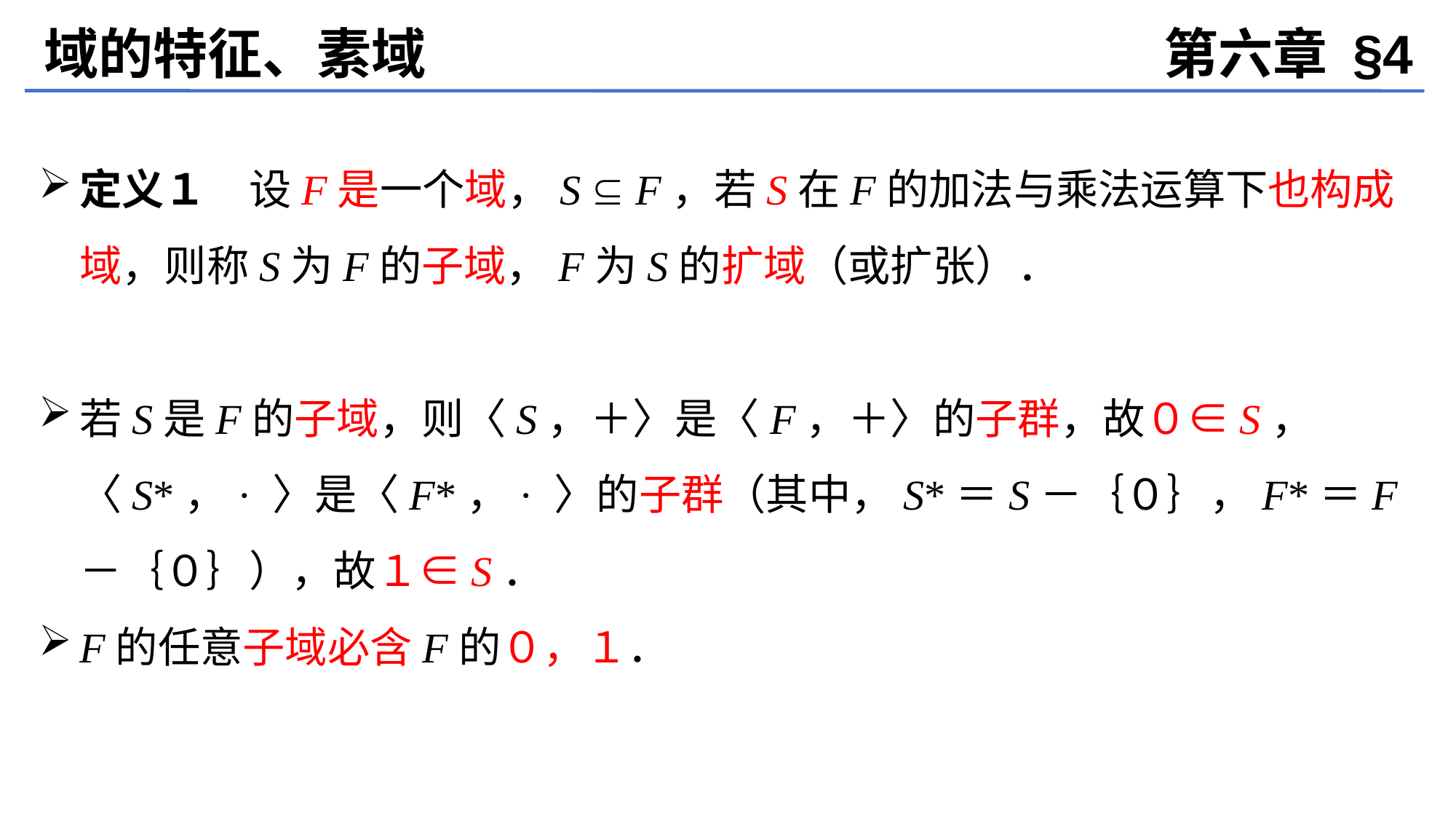

域的特征、素域
第六章 §4
定义１　设F是一个域，S ⊆ F，若S在F的加法与乘法运算下也构成域，则称S为F的子域，F为S的扩域（或扩张）．

若S是F的子域，则〈S，＋〉是〈F，＋〉的子群，故０∈S，〈S*，· 〉是〈F*，· 〉的子群（其中，S*＝S－｛０｝，F*＝F－｛０｝），故１∈S．
F的任意子域必含F的０，１．